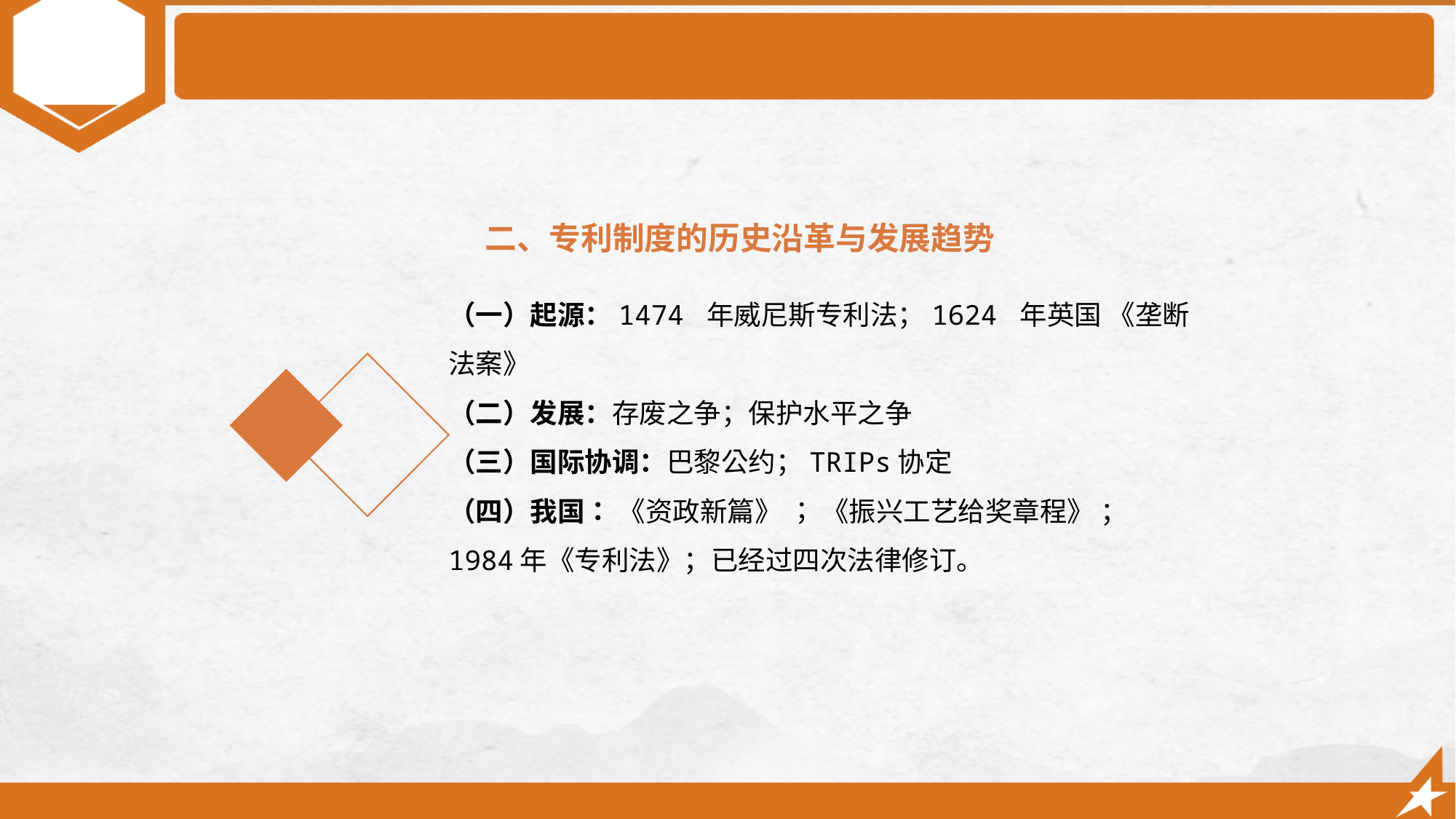

二、专利制度的历史沿革与发展趋势
（一）起源：1474 年威尼斯专利法；1624 年英国 《垄断法案》
（二）发展：存废之争；保护水平之争
（三）国际协调：巴黎公约；TRIPs协定
（四）我国： 《资政新篇》 ； 《振兴工艺给奖章程》 ；1984年《专利法》；已经过四次法律修订。